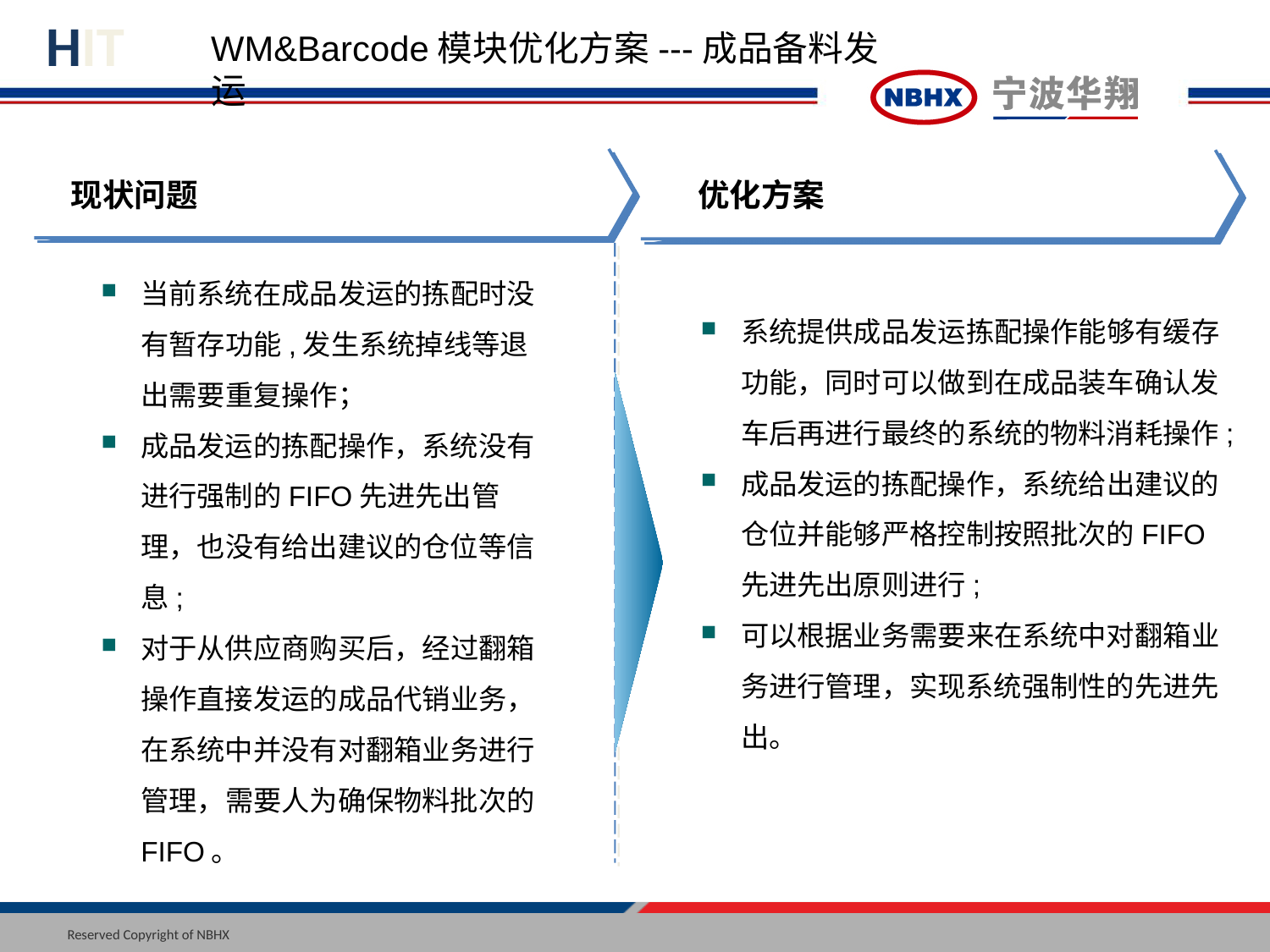

WM&Barcode模块优化方案---成品备料发运

现状问题
优化方案

当前系统在成品发运的拣配时没有暂存功能,发生系统掉线等退出需要重复操作；
成品发运的拣配操作，系统没有进行强制的FIFO先进先出管理，也没有给出建议的仓位等信息;
对于从供应商购买后，经过翻箱操作直接发运的成品代销业务，在系统中并没有对翻箱业务进行管理，需要人为确保物料批次的FIFO。

系统提供成品发运拣配操作能够有缓存功能，同时可以做到在成品装车确认发车后再进行最终的系统的物料消耗操作;
成品发运的拣配操作，系统给出建议的仓位并能够严格控制按照批次的FIFO先进先出原则进行;
可以根据业务需要来在系统中对翻箱业务进行管理，实现系统强制性的先进先出。